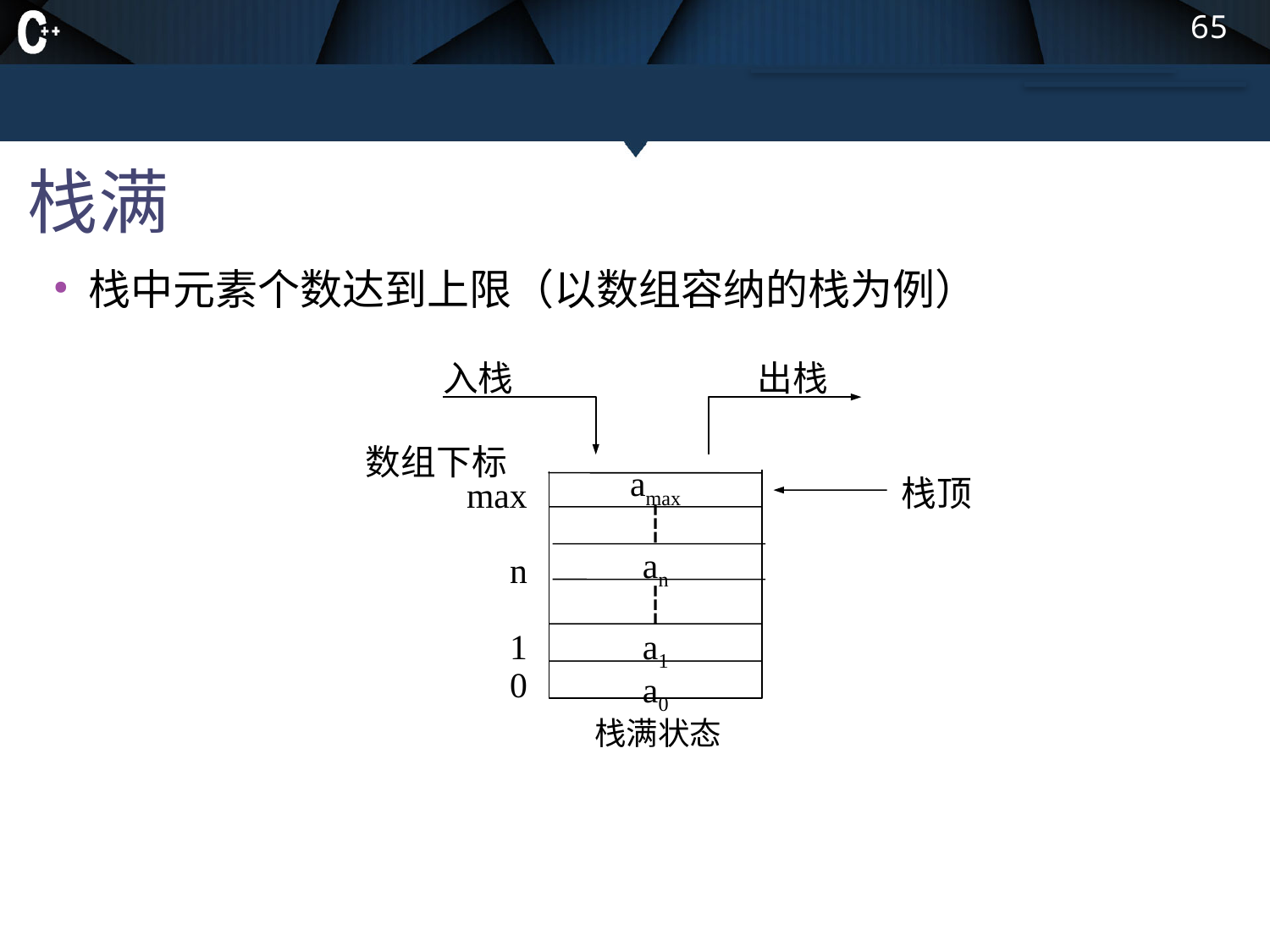

65
# 栈满
栈中元素个数达到上限（以数组容纳的栈为例）
入栈
出栈

数组下标
amax
┆
an
┆
a1
a0
max

n

1
0

栈顶

栈满状态